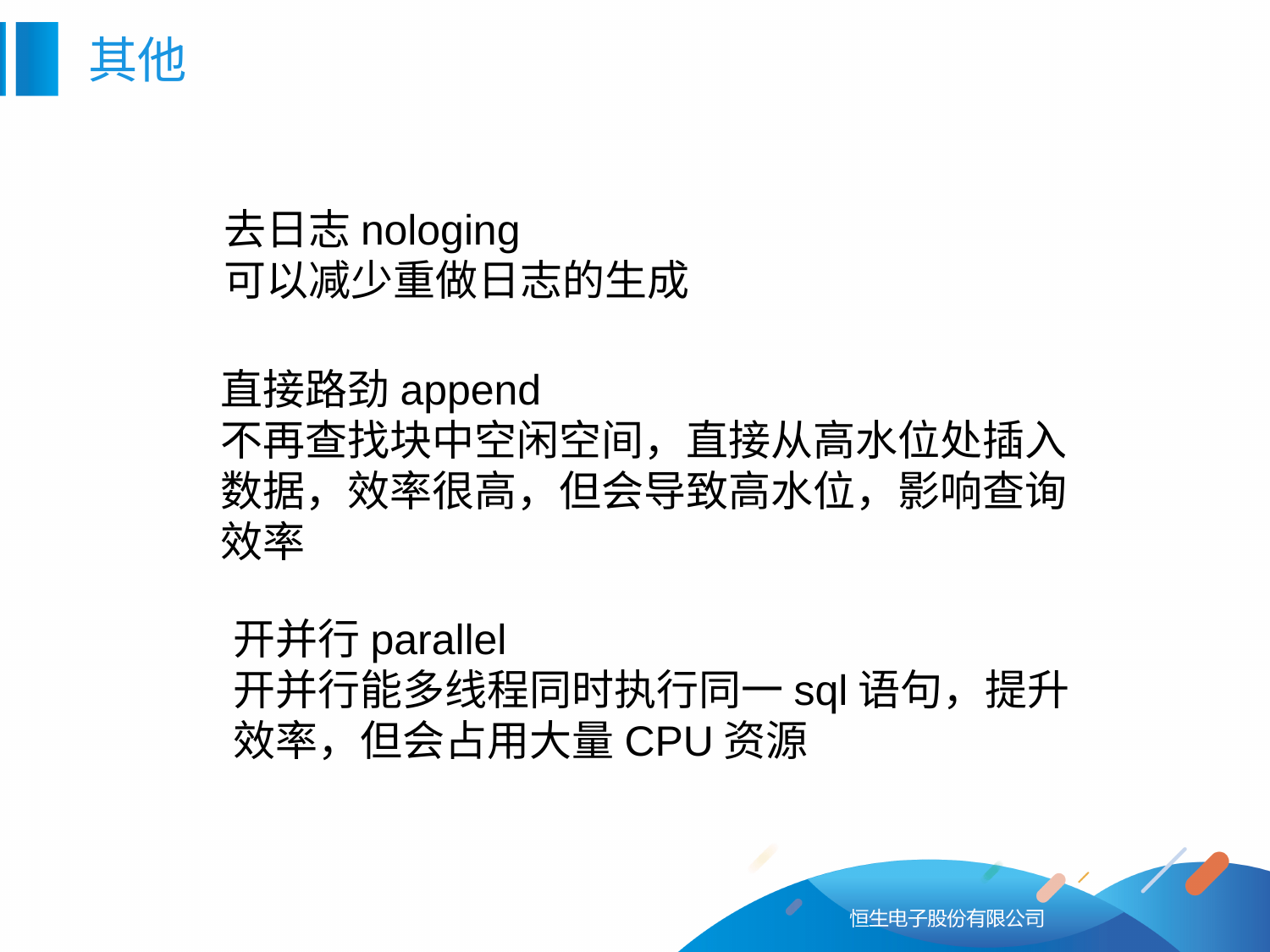

其他
去日志nologing
可以减少重做日志的生成
直接路劲append
不再查找块中空闲空间，直接从高水位处插入数据，效率很高，但会导致高水位，影响查询效率
开并行parallel
开并行能多线程同时执行同一sql语句，提升效率，但会占用大量CPU资源